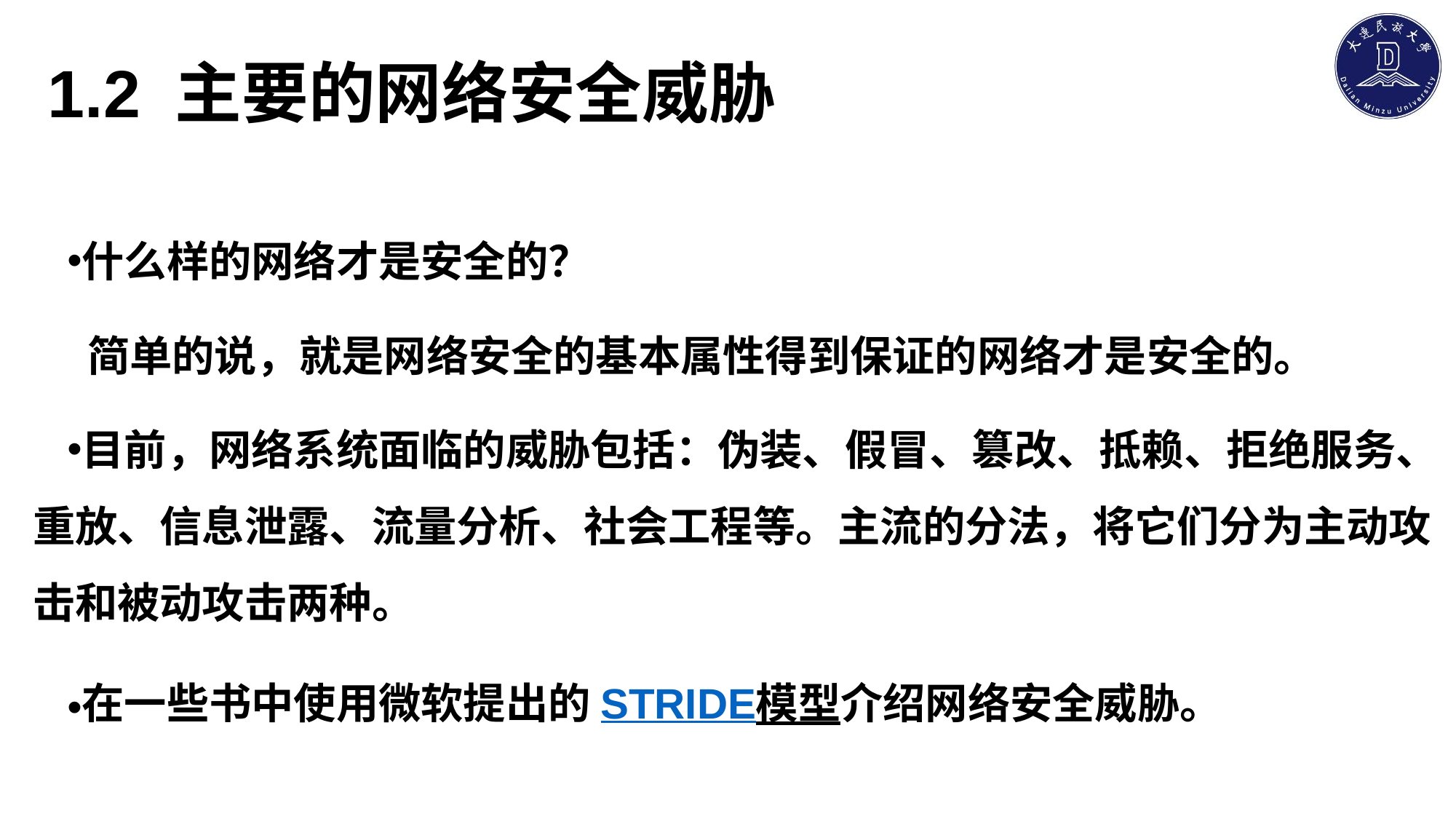

# 1.2 主要的网络安全威胁
什么样的网络才是安全的？
简单的说，就是网络安全的基本属性得到保证的网络才是安全的。
目前，网络系统面临的威胁包括：伪装、假冒、篡改、抵赖、拒绝服务、重放、信息泄露、流量分析、社会工程等。主流的分法，将它们分为主动攻击和被动攻击两种。
在一些书中使用微软提出的STRIDE模型介绍网络安全威胁。